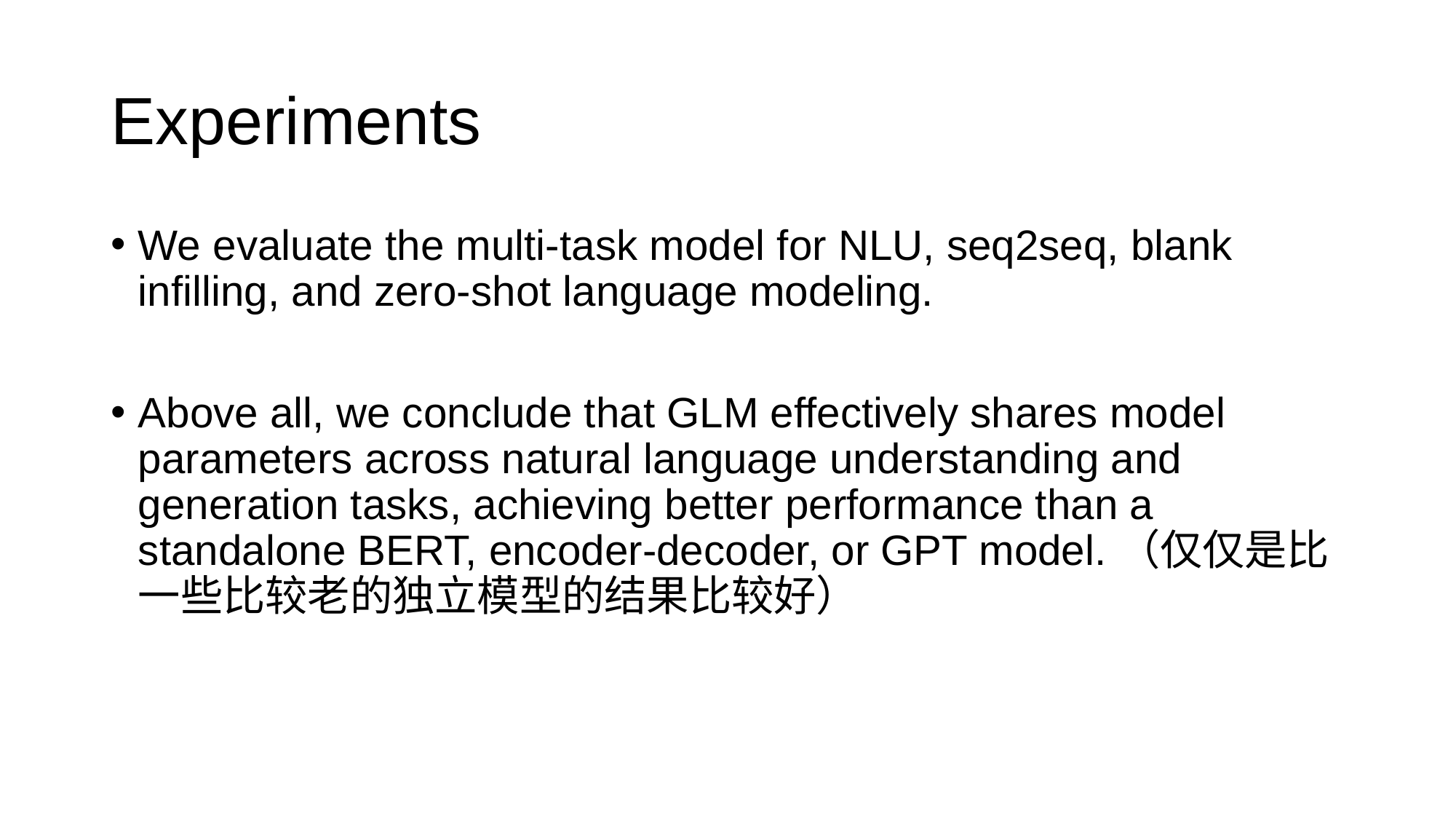

# Experiments
We evaluate the multi-task model for NLU, seq2seq, blank infilling, and zero-shot language modeling.

Above all, we conclude that GLM effectively shares model parameters across natural language understanding and generation tasks, achieving better performance than a standalone BERT, encoder-decoder, or GPT model.（仅仅是比一些比较老的独立模型的结果比较好）